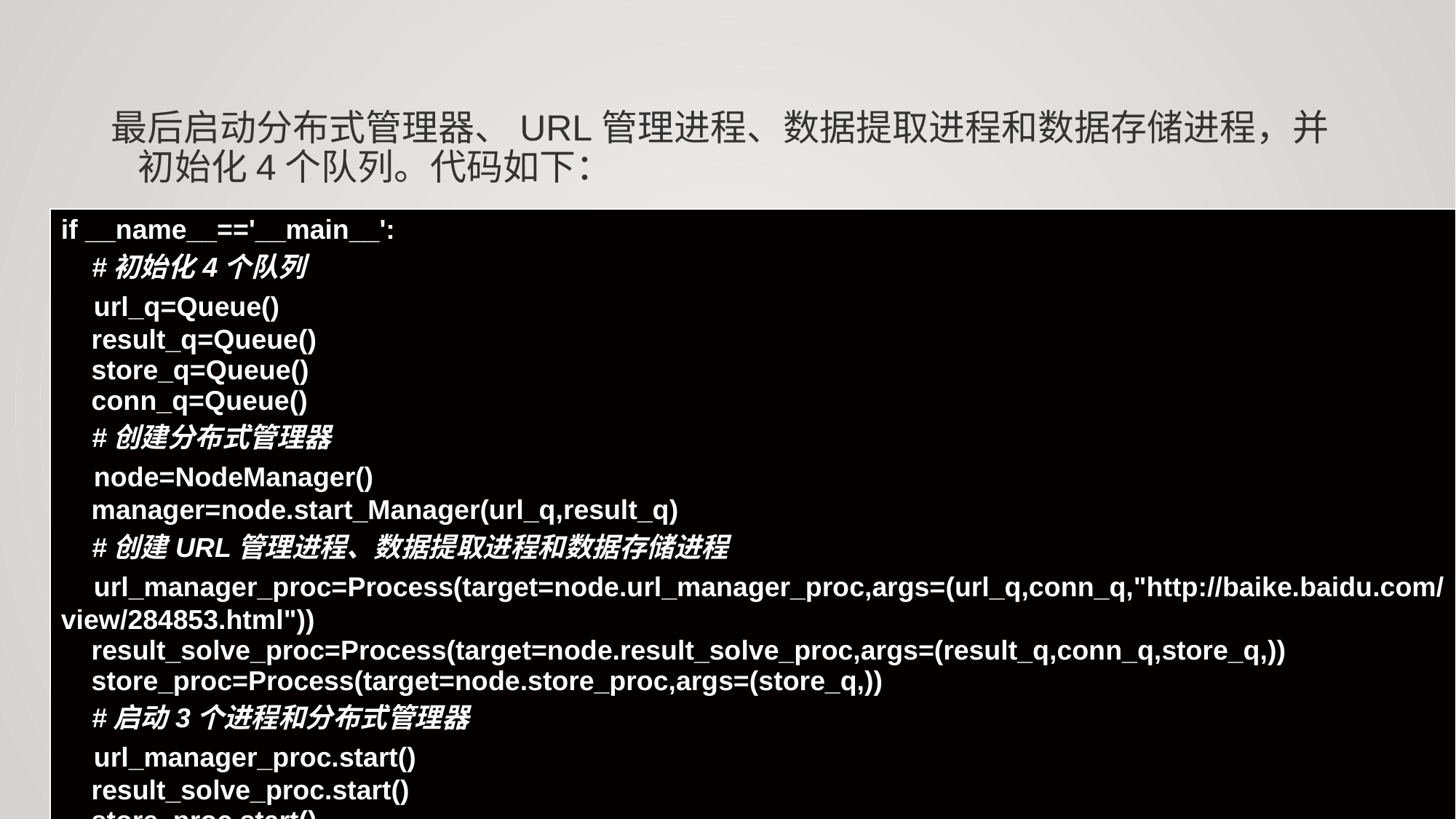

最后启动分布式管理器、URL管理进程、数据提取进程和数据存储进程，并初始化4个队列。代码如下：
| if \_\_name\_\_=='\_\_main\_\_': #初始化4个队列 url\_q=Queue() result\_q=Queue() store\_q=Queue() conn\_q=Queue() #创建分布式管理器 node=NodeManager() manager=node.start\_Manager(url\_q,result\_q) #创建URL管理进程、数据提取进程和数据存储进程 url\_manager\_proc=Process(target=node.url\_manager\_proc,args=(url\_q,conn\_q,"http://baike.baidu.com/view/284853.html")) result\_solve\_proc=Process(target=node.result\_solve\_proc,args=(result\_q,conn\_q,store\_q,)) store\_proc=Process(target=node.store\_proc,args=(store\_q,)) #启动3个进程和分布式管理器 url\_manager\_proc.start() result\_solve\_proc.start() store\_proc.start() manager.get\_server().serve\_forever() |
| --- |